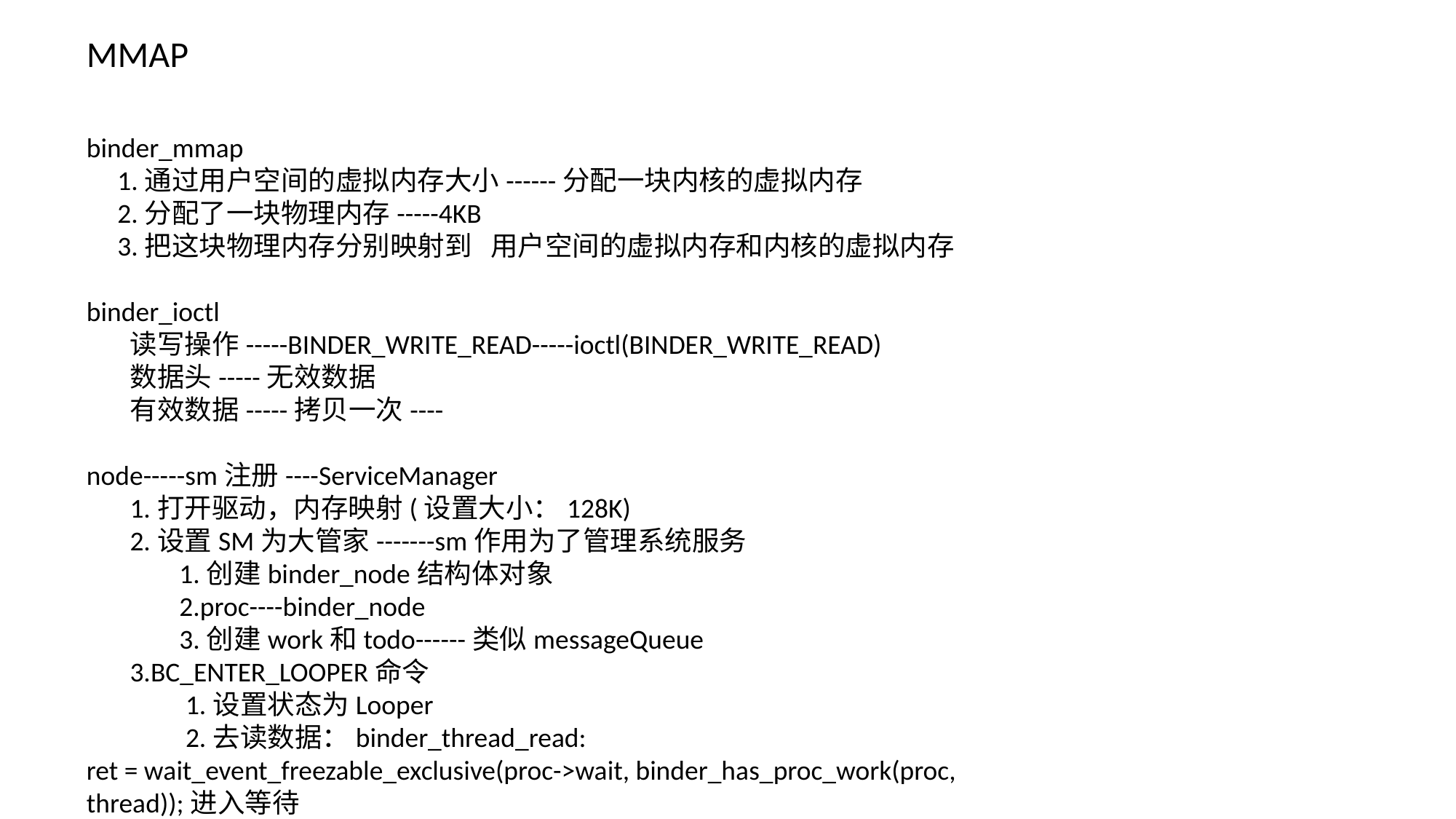

MMAP
binder_mmap
     1.通过用户空间的虚拟内存大小------分配一块内核的虚拟内存
     2.分配了一块物理内存-----4KB
     3.把这块物理内存分别映射到   用户空间的虚拟内存和内核的虚拟内存

binder_ioctl
      读写操作-----BINDER_WRITE_READ-----ioctl(BINDER_WRITE_READ)
      数据头-----无效数据
      有效数据-----拷贝一次----

node-----sm注册----ServiceManager
       1.打开驱动，内存映射(设置大小：128K)
       2.设置SM为大管家-------sm作用为了管理系统服务
               1.创建binder_node结构体对象
               2.proc----binder_node
               3.创建work和todo------类似messageQueue
       3.BC_ENTER_LOOPER命令
                1.设置状态为Looper
                2.去读数据：binder_thread_read:
ret = wait_event_freezable_exclusive(proc->wait, binder_has_proc_work(proc, thread));进入等待